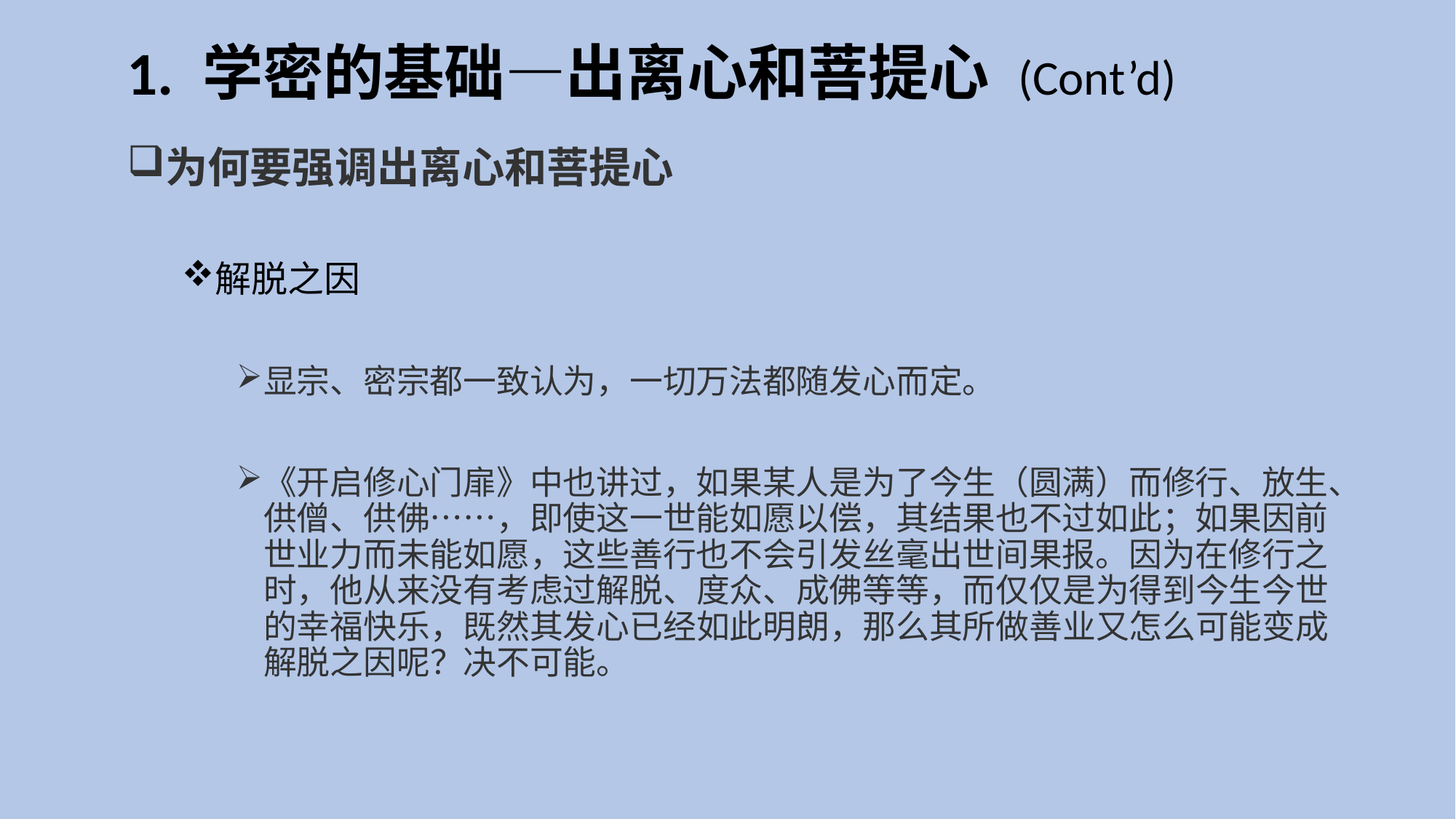

# 1. 学密的基础—出离心和菩提心 (Cont’d)
为何要强调出离心和菩提心

解脱之因

显宗、密宗都一致认为，一切万法都随发心而定。

《开启修心门扉》中也讲过，如果某人是为了今生（圆满）而修行、放生、供僧、供佛……，即使这一世能如愿以偿，其结果也不过如此；如果因前世业力而未能如愿，这些善行也不会引发丝毫出世间果报。因为在修行之时，他从来没有考虑过解脱、度众、成佛等等，而仅仅是为得到今生今世的幸福快乐，既然其发心已经如此明朗，那么其所做善业又怎么可能变成解脱之因呢？决不可能。